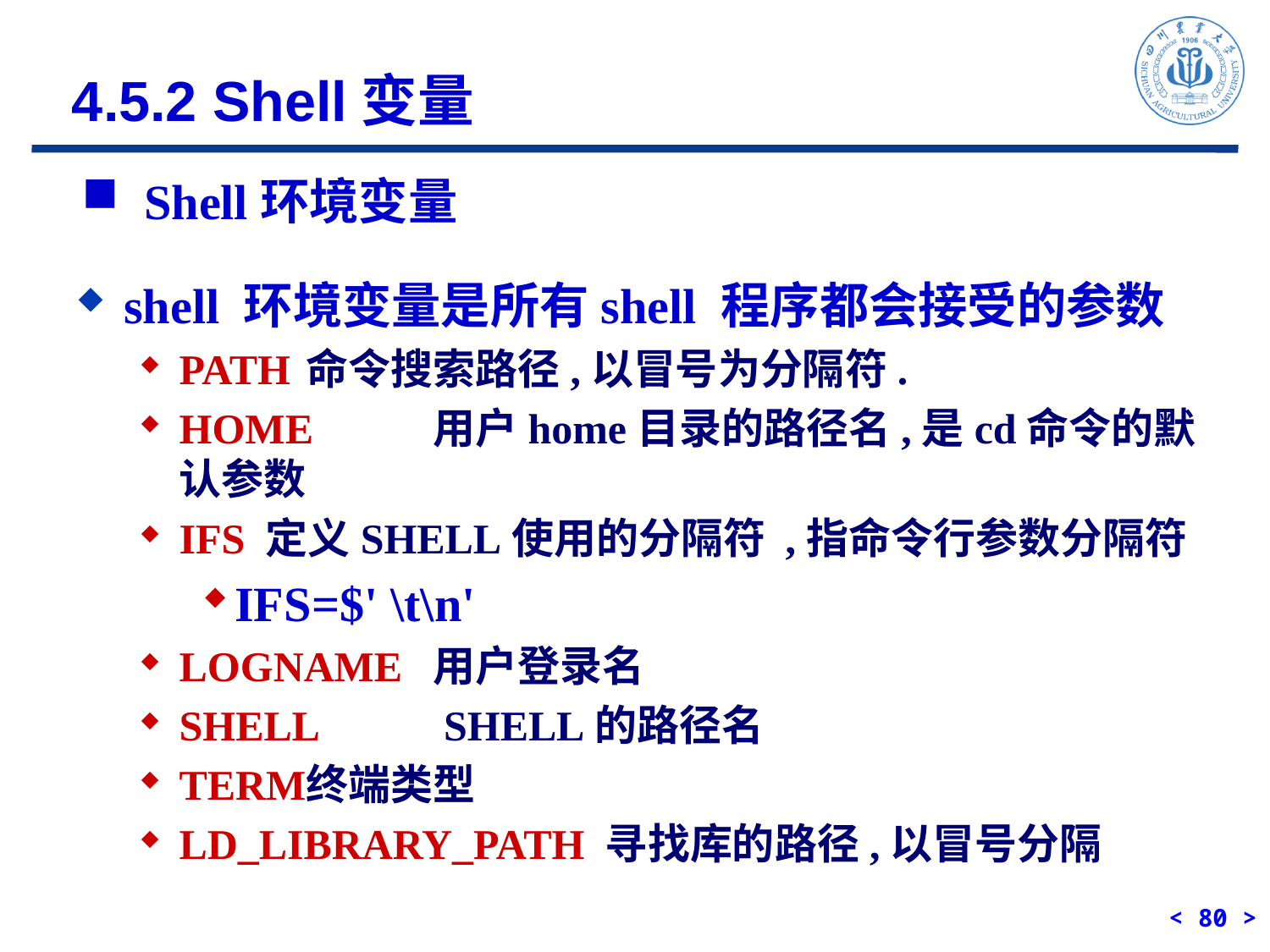

4.5.2 Shell变量
  Shell环境变量
shell 环境变量是所有shell 程序都会接受的参数
PATH	命令搜索路径,以冒号为分隔符.
HOME	用户home目录的路径名,是cd命令的默认参数
IFS 定义SHELL使用的分隔符 ,指命令行参数分隔符
IFS=$' \t\n'
LOGNAME	用户登录名
SHELL	 SHELL的路径名
TERM	终端类型
LD_LIBRARY_PATH 寻找库的路径,以冒号分隔